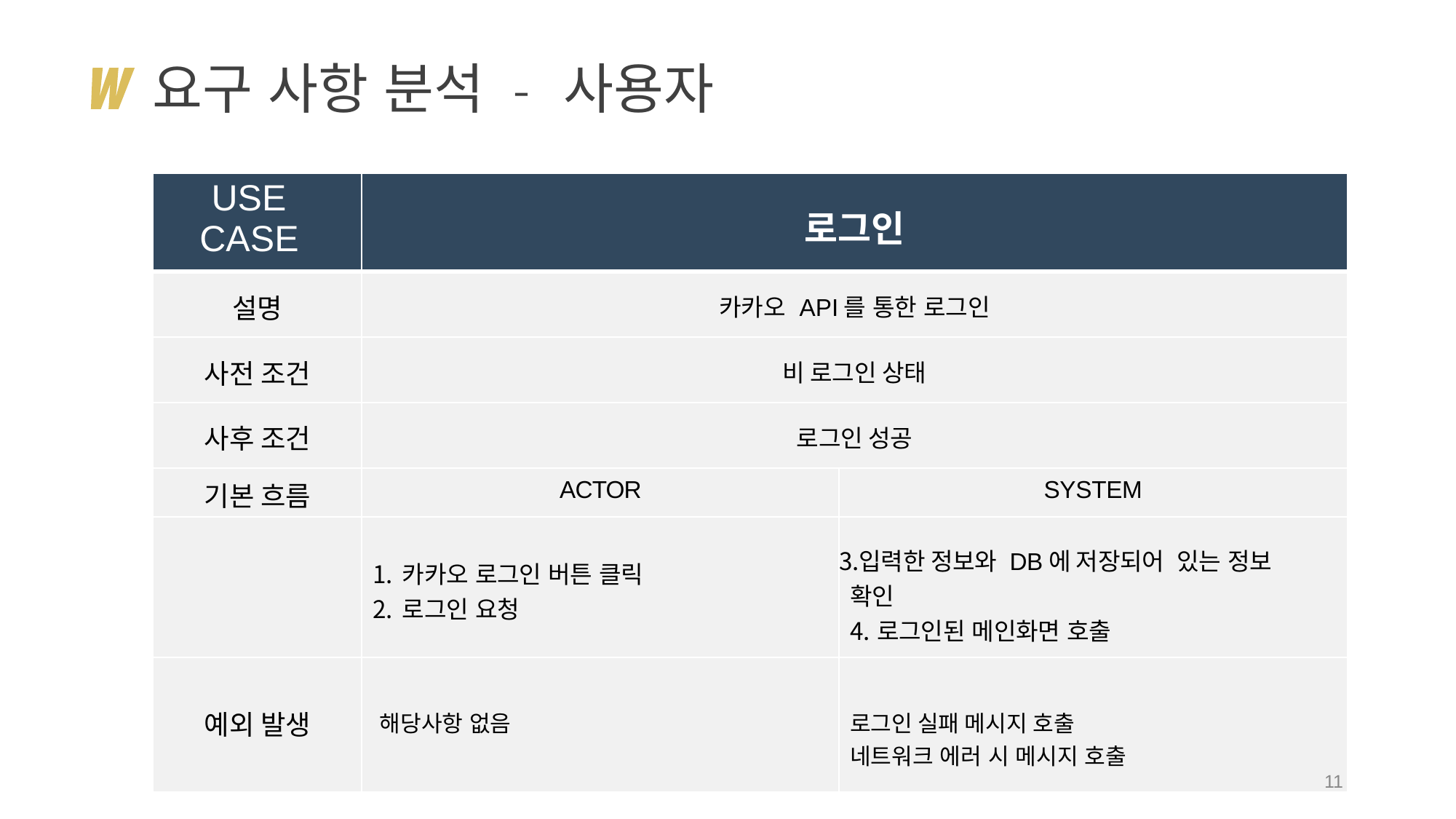

# 요구 사항 분석 - 사용자

| USE CASE | 로그인 |  |
| --- | --- | --- |
| 설명 | 카카오 API를 통한 로그인 |  |
| 사전 조건 | 비 로그인 상태 |  |
| 사후 조건 | 로그인 성공 |  |
| 기본 흐름 | ACTOR | SYSTEM |
|  | 카카오 로그인 버튼 클릭 로그인 요청 | 입력한 정보와 DB에 저장되어 있는 정보 확인 로그인된 메인화면 호출 |
| 예외 발생 | 해당사항 없음 | 로그인 실패 메시지 호출 네트워크 에러 시 메시지 호출 |
11